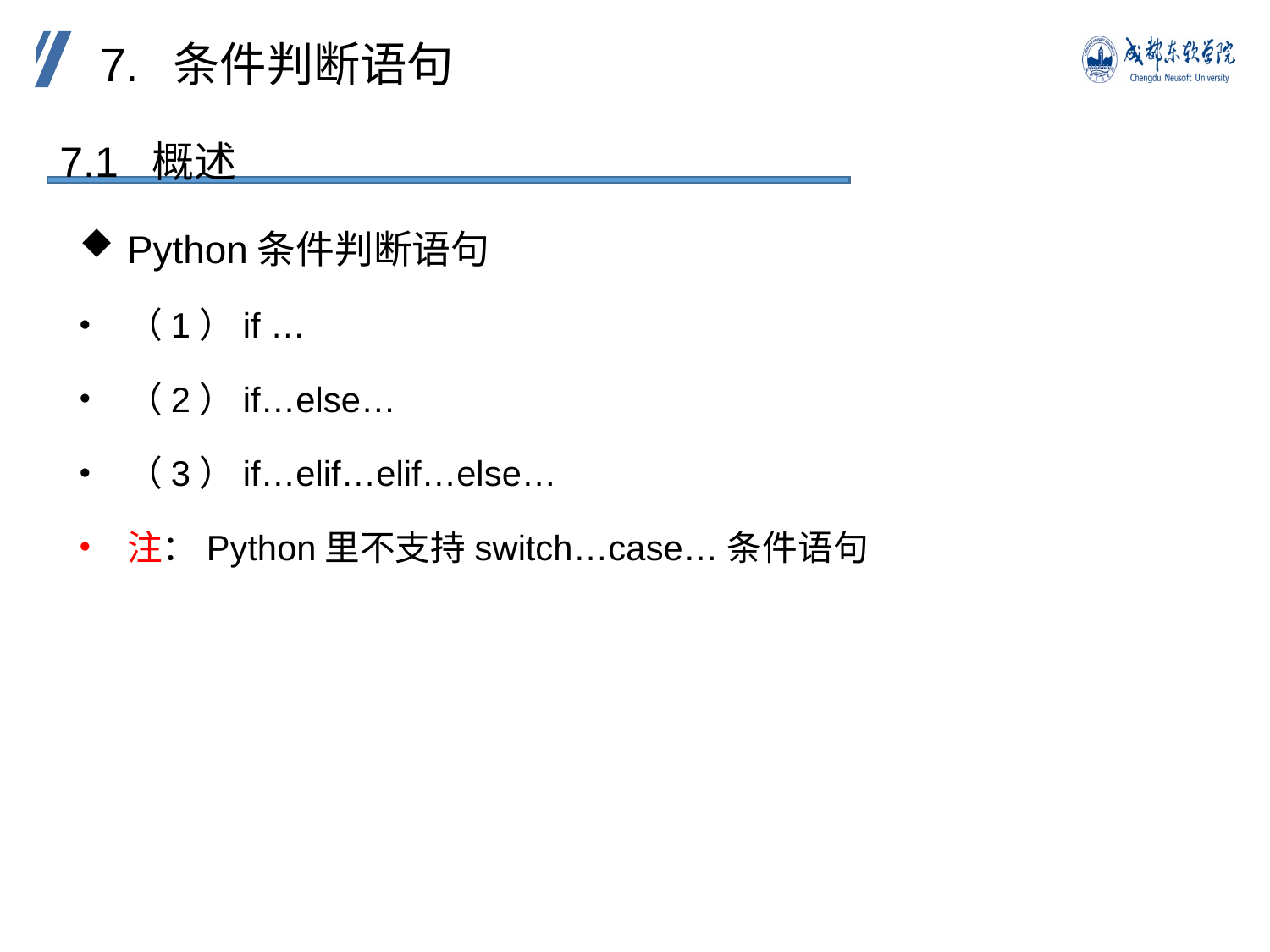

7.  条件判断语句
7.1  概述

Python条件判断语句
（1）if …
（2）if…else…
（3）if…elif…elif…else…
注：Python里不支持switch…case…条件语句